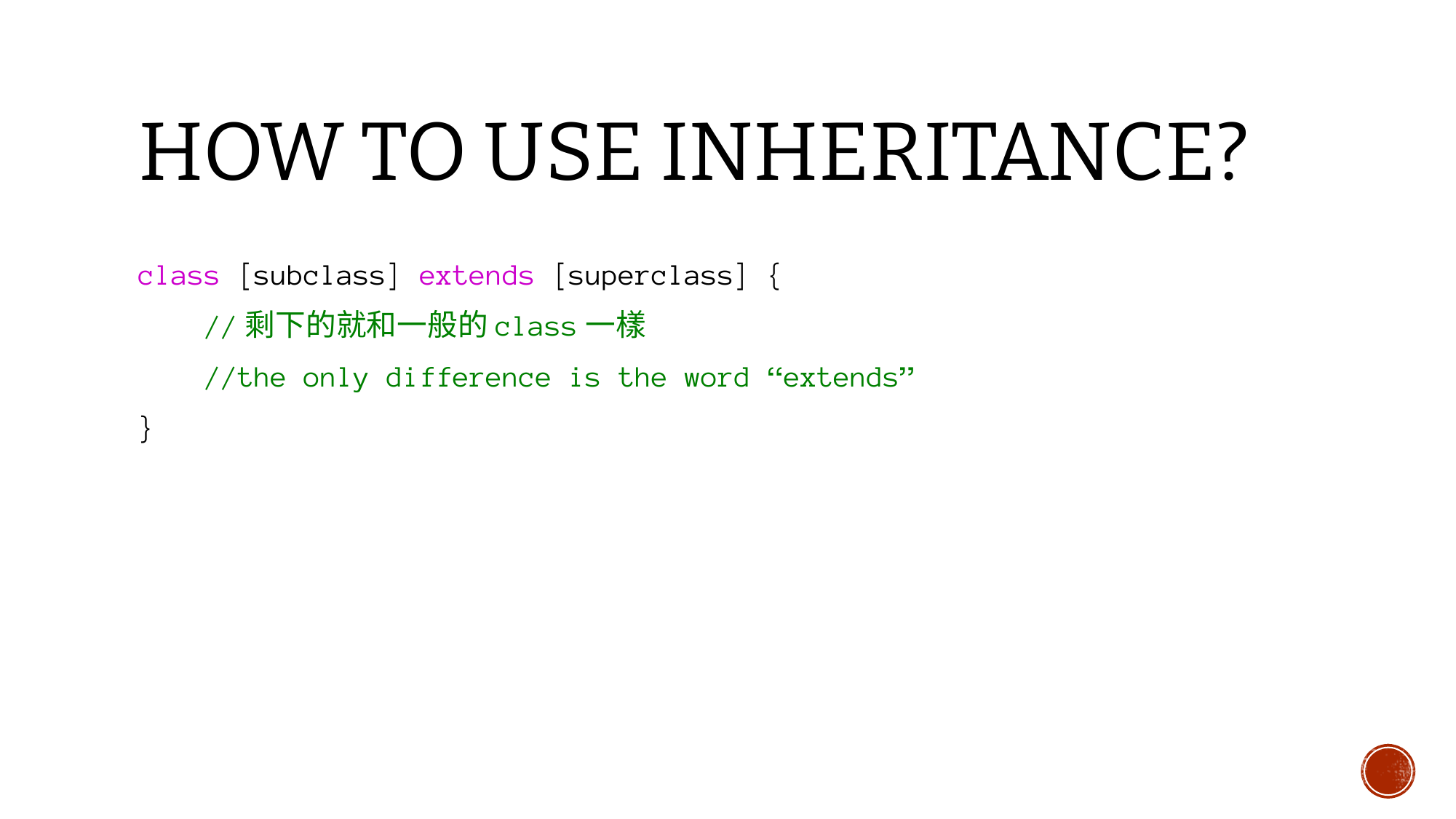

# HOW TO USE INHERITANCE?
class [subclass] extends [superclass] {
    //剩下的就和一般的class一樣
    //the only difference is the word “extends”
}